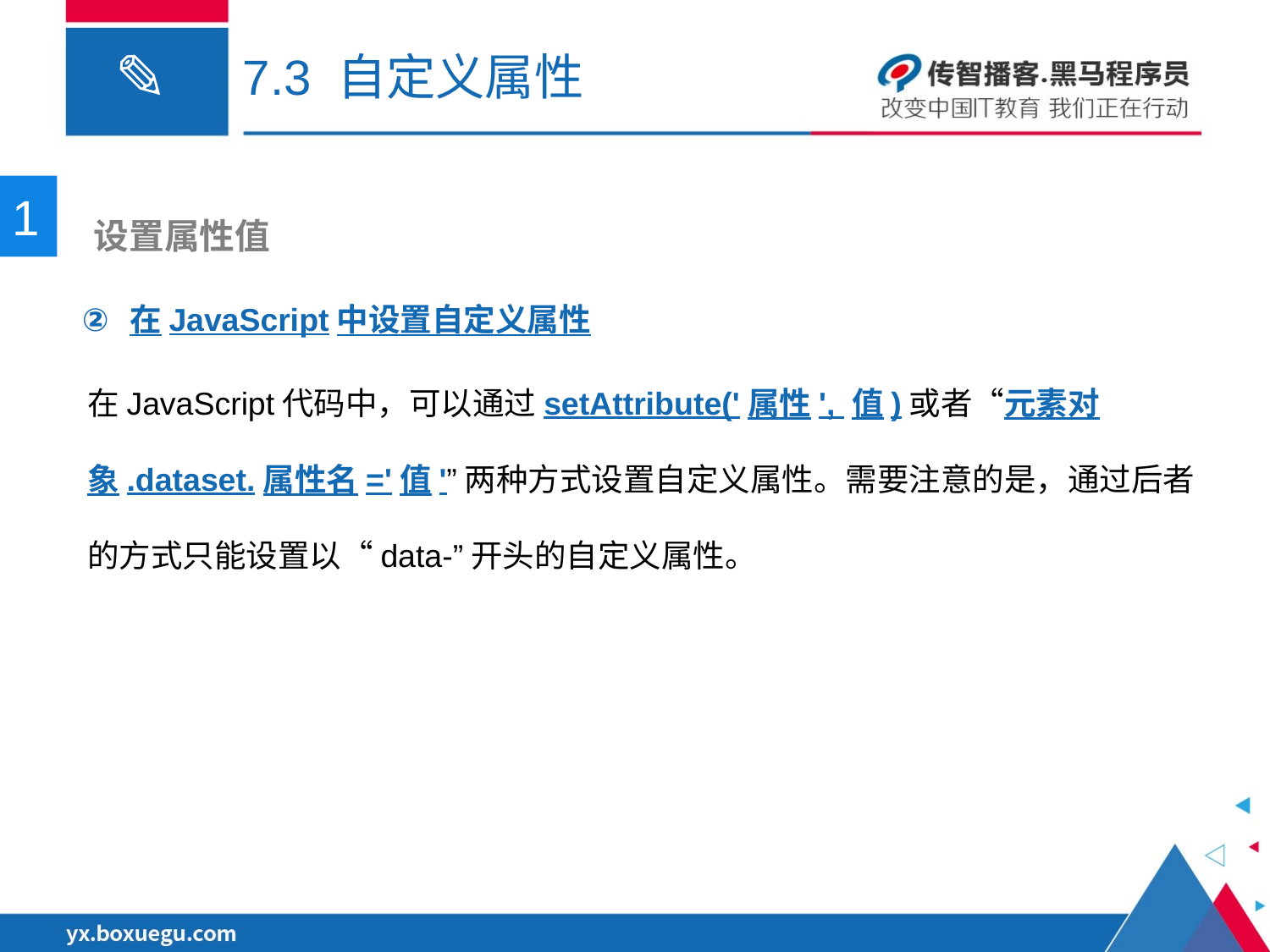

# 7.3 自定义属性

1
  设置属性值
在JavaScript中设置自定义属性
在JavaScript代码中，可以通过setAttribute('属性', 值)或者“元素对象.dataset.属性名='值'”两种方式设置自定义属性。需要注意的是，通过后者的方式只能设置以“data-”开头的自定义属性。